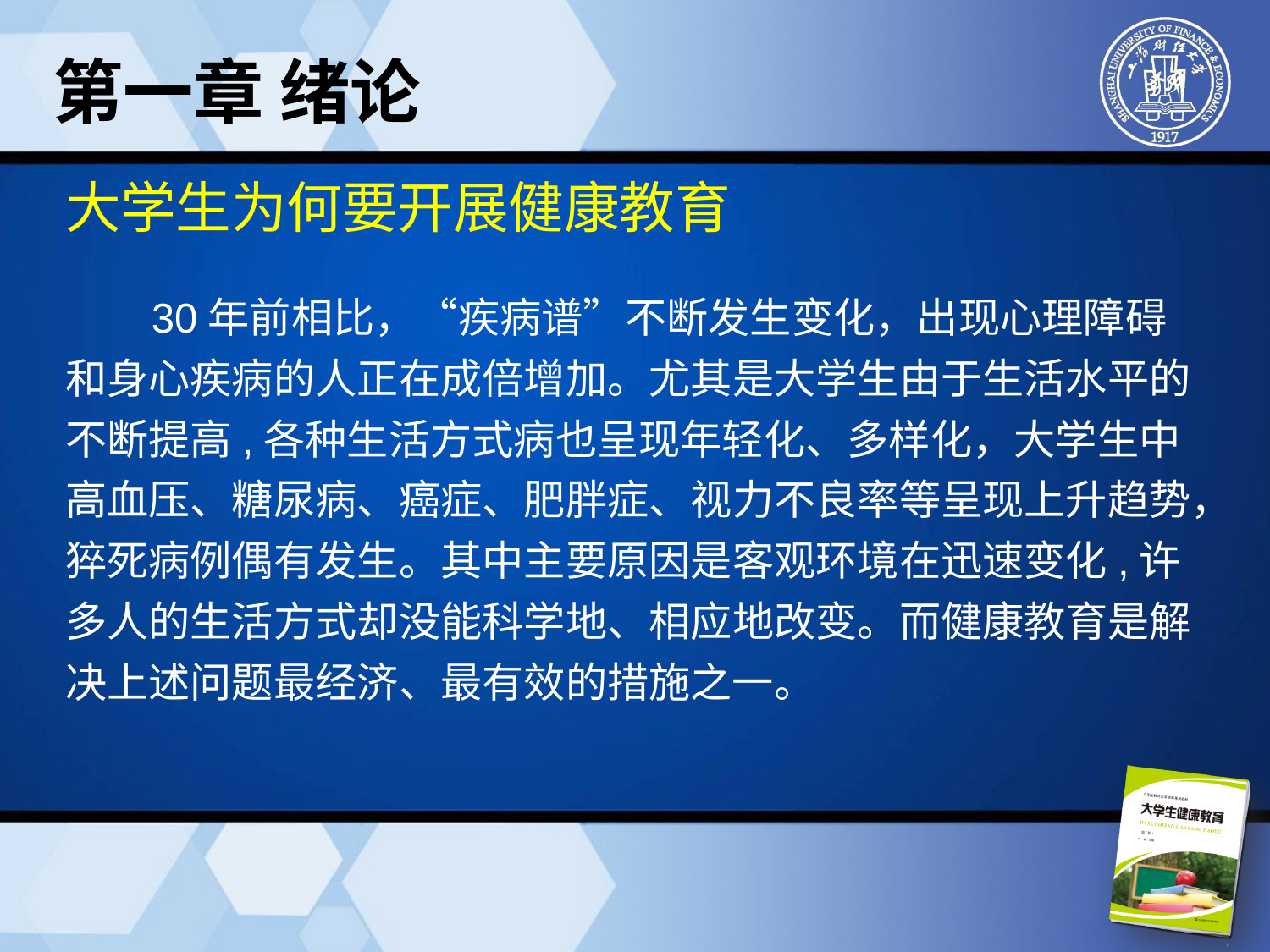

第一章 绪论
大学生为何要开展健康教育
30年前相比，“疾病谱”不断发生变化，出现心理障碍和身心疾病的人正在成倍增加。尤其是大学生由于生活水平的不断提高,各种生活方式病也呈现年轻化、多样化，大学生中高血压、糖尿病、癌症、肥胖症、视力不良率等呈现上升趋势，猝死病例偶有发生。其中主要原因是客观环境在迅速变化,许多人的生活方式却没能科学地、相应地改变。而健康教育是解决上述问题最经济、最有效的措施之一。